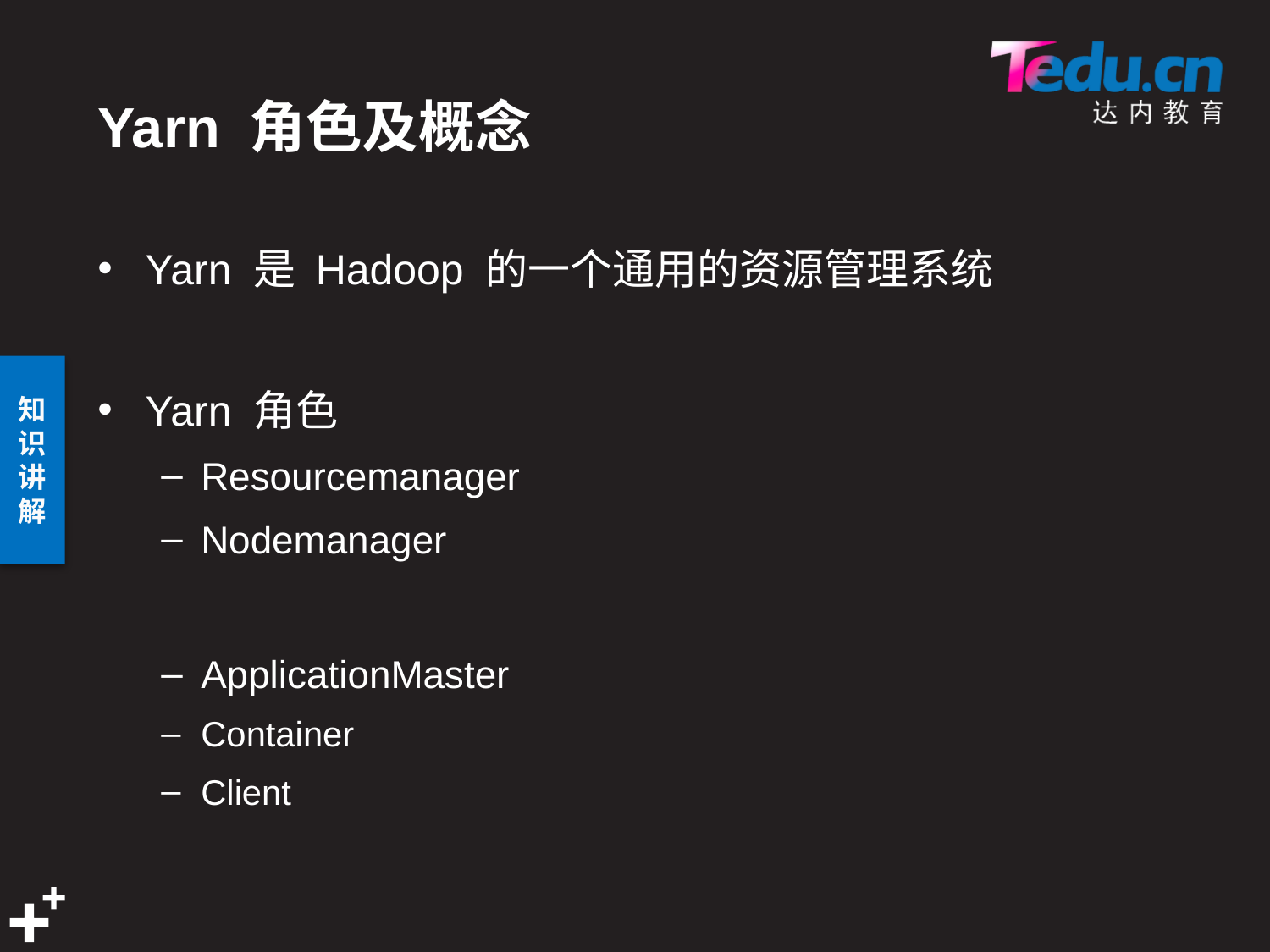

# Yarn 角色及概念
Yarn 是 Hadoop 的一个通用的资源管理系统

Yarn 角色
Resourcemanager
Nodemanager

ApplicationMaster
Container
Client